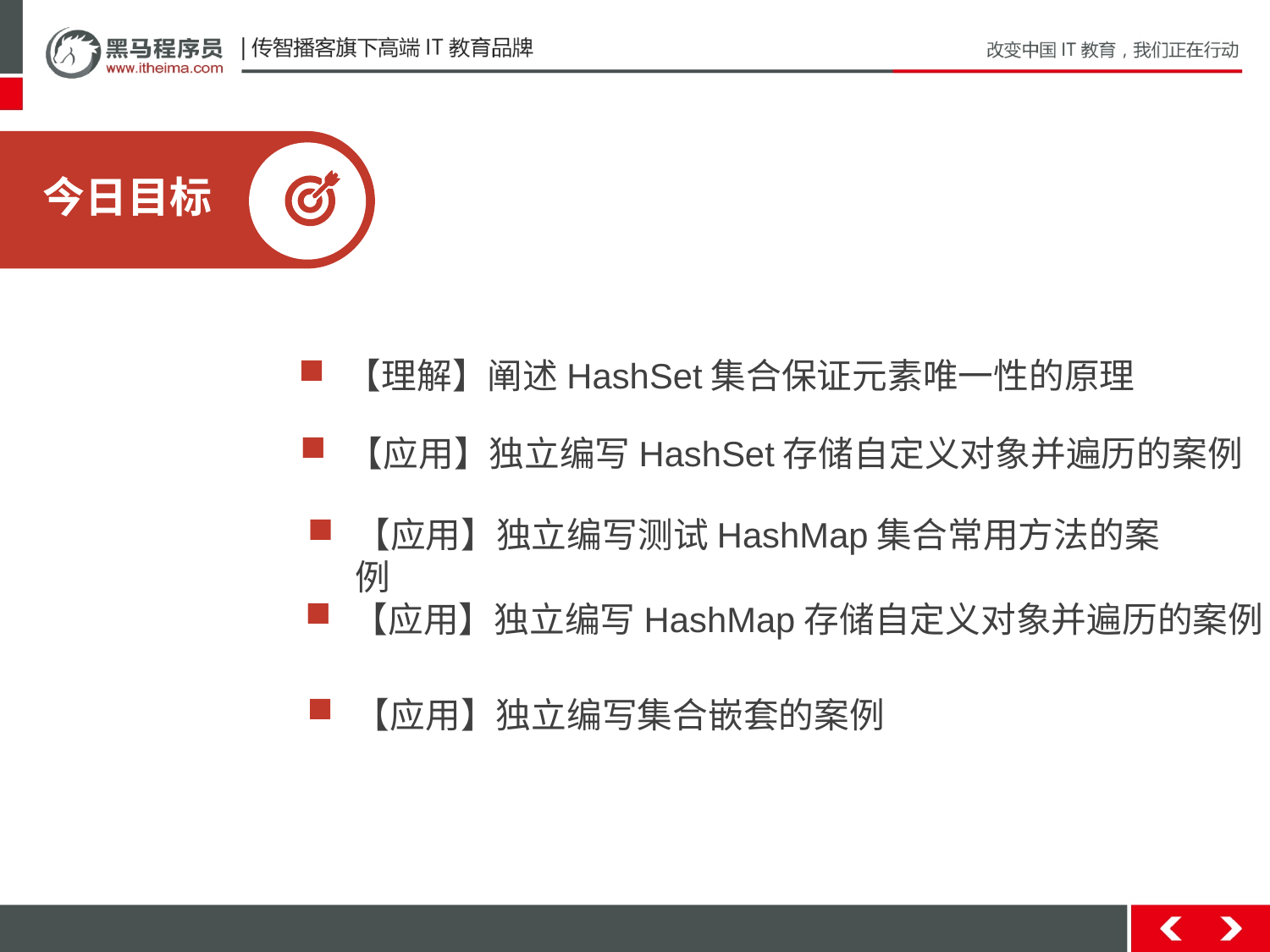

今日目标

【理解】阐述HashSet集合保证元素唯一性的原理
【应用】独立编写HashSet存储自定义对象并遍历的案例
【应用】独立编写测试HashMap集合常用方法的案例
【应用】独立编写HashMap存储自定义对象并遍历的案例
【应用】独立编写集合嵌套的案例